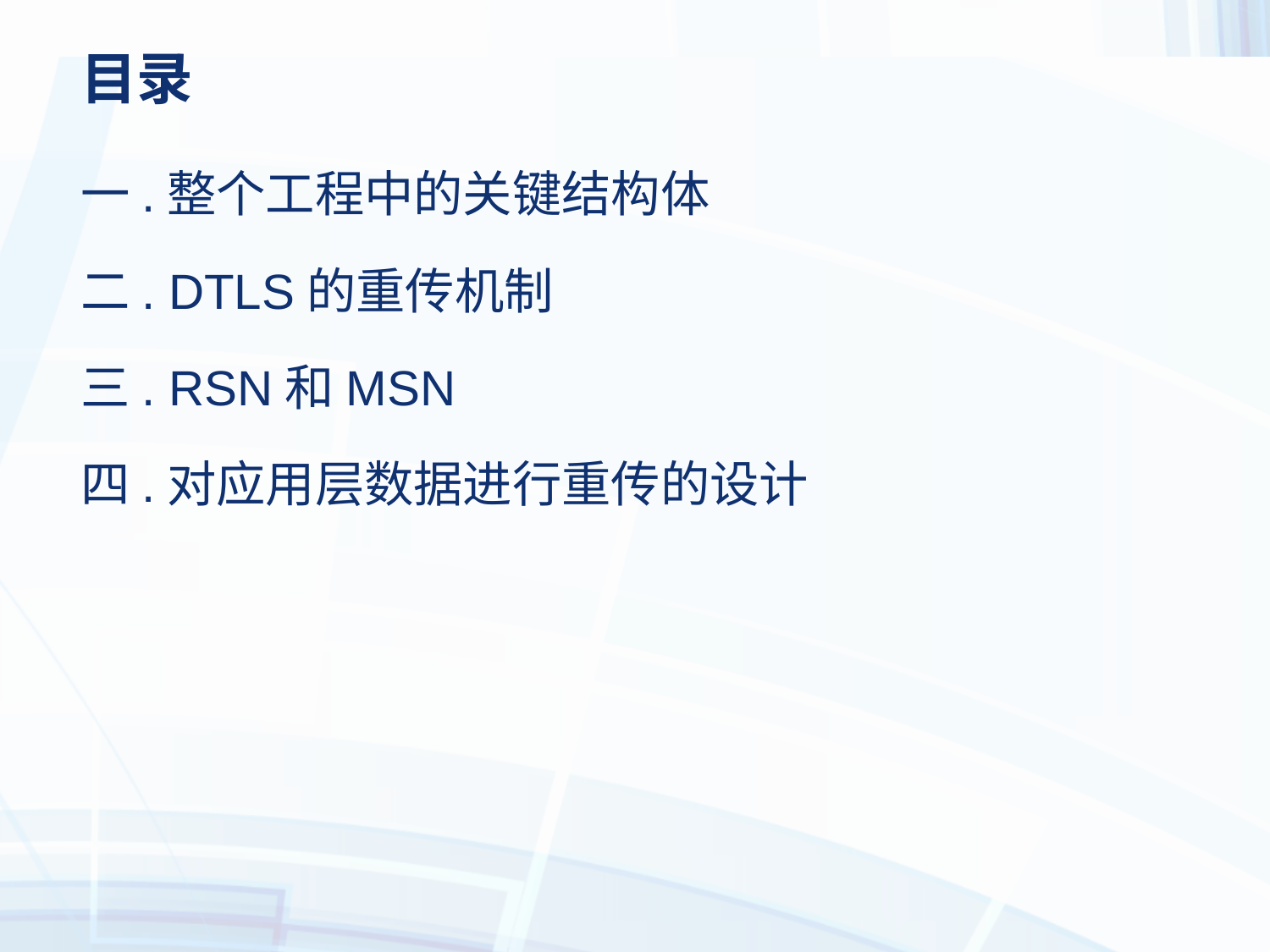

# 目录
一.整个工程中的关键结构体
二. DTLS的重传机制
三. RSN和MSN
四.对应用层数据进行重传的设计